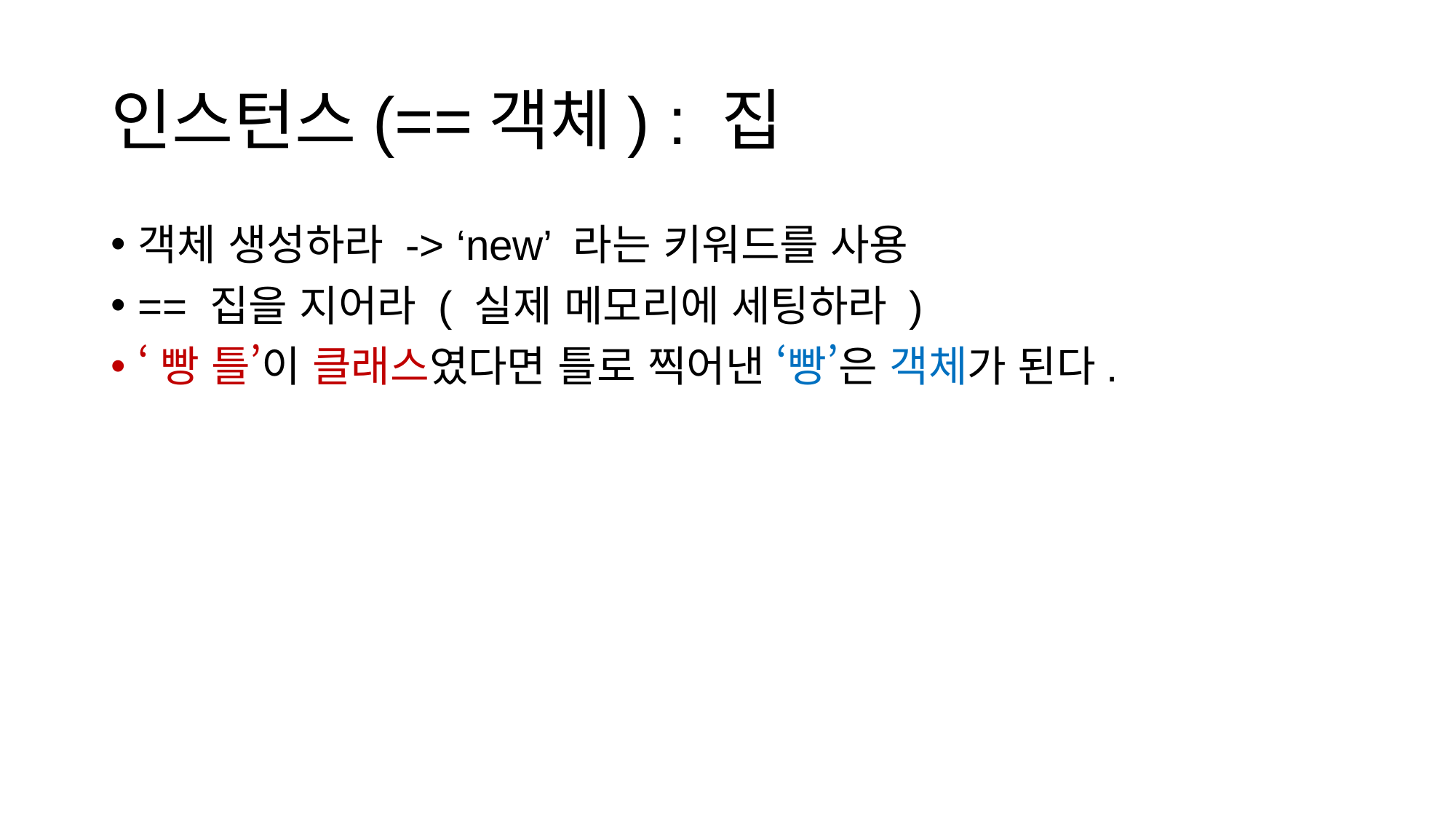

# 인스턴스(==객체) : 집
객체 생성하라 -> ‘new’ 라는 키워드를 사용
== 집을 지어라 ( 실제 메모리에 세팅하라 )
‘빵 틀’이 클래스였다면 틀로 찍어낸 ‘빵’은 객체가 된다.